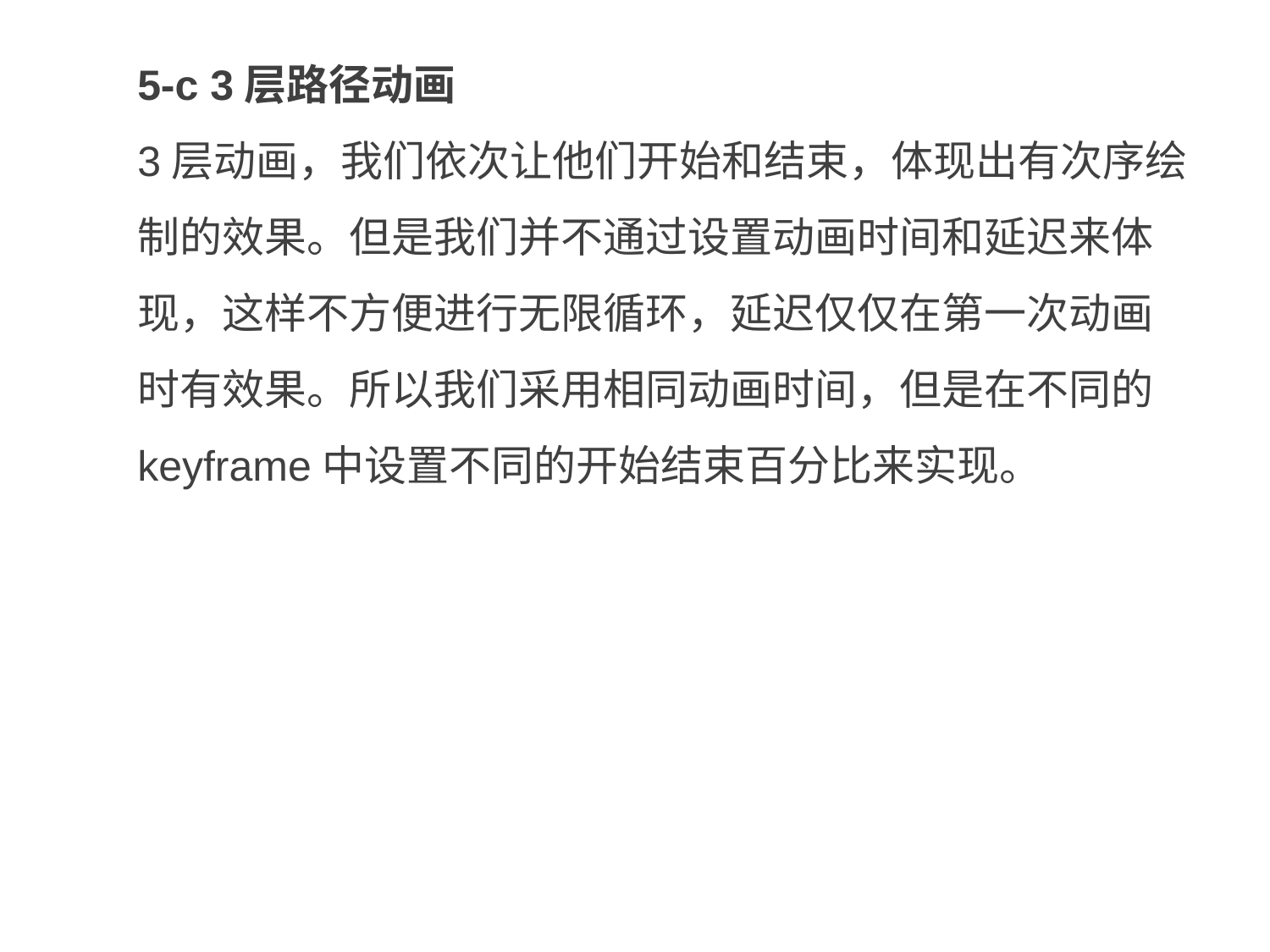

5-c 3层路径动画
3层动画，我们依次让他们开始和结束，体现出有次序绘制的效果。但是我们并不通过设置动画时间和延迟来体现，这样不方便进行无限循环，延迟仅仅在第一次动画时有效果。所以我们采用相同动画时间，但是在不同的keyframe中设置不同的开始结束百分比来实现。